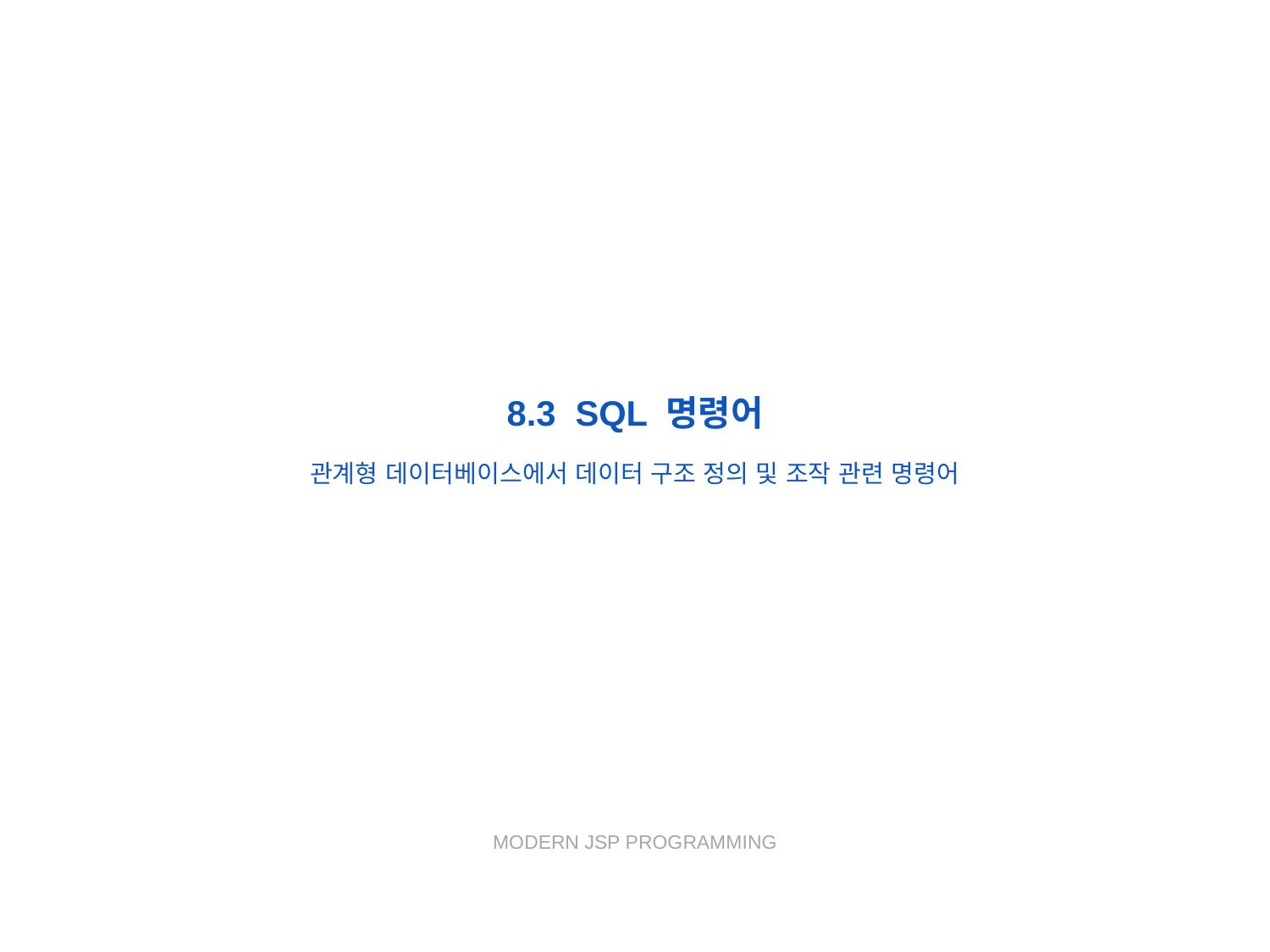

8.3  SQL 명령어
관계형 데이터베이스에서 데이터 구조 정의 및 조작 관련 명령어

MODERN JSP PROGRAMMING